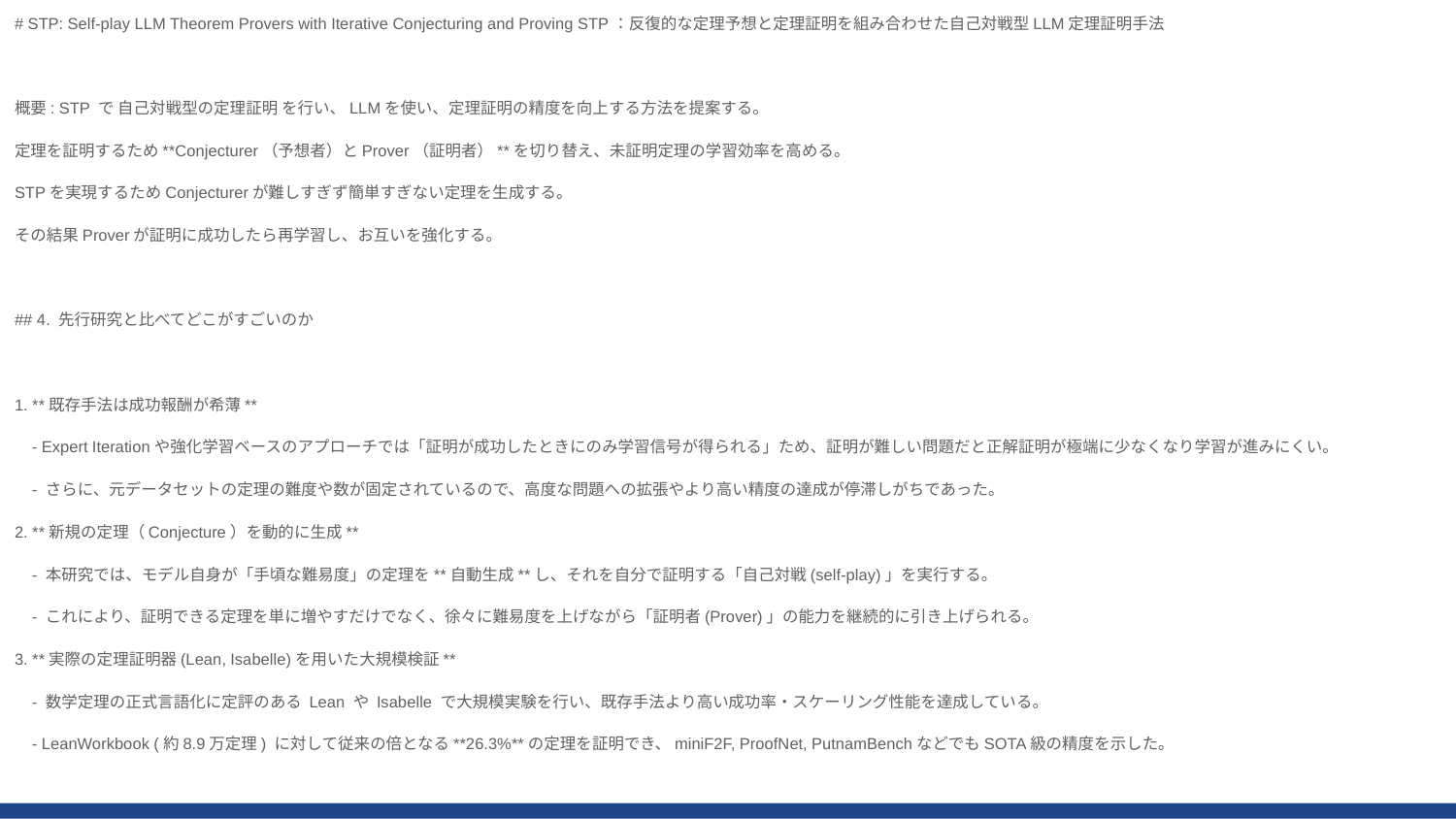

# STP: Self-play LLM Theorem Provers with Iterative Conjecturing and Proving STP：反復的な定理予想と定理証明を組み合わせた自己対戦型LLM定理証明手法

概要: STP で 自己対戦型の定理証明 を行い、LLMを使い、定理証明の精度を向上する方法を提案する。
定理を証明するため**Conjecturer（予想者）とProver（証明者）**を切り替え、未証明定理の学習効率を高める。
STPを実現するためConjecturerが難しすぎず簡単すぎない定理を生成する。
その結果Proverが証明に成功したら再学習し、お互いを強化する。

## 4. 先行研究と比べてどこがすごいのか

1. **既存手法は成功報酬が希薄**
    - Expert Iterationや強化学習ベースのアプローチでは「証明が成功したときにのみ学習信号が得られる」ため、証明が難しい問題だと正解証明が極端に少なくなり学習が進みにくい。
    - さらに、元データセットの定理の難度や数が固定されているので、高度な問題への拡張やより高い精度の達成が停滞しがちであった。
2. **新規の定理（Conjecture）を動的に生成**
    - 本研究では、モデル自身が「手頃な難易度」の定理を**自動生成**し、それを自分で証明する「自己対戦(self-play)」を実行する。
    - これにより、証明できる定理を単に増やすだけでなく、徐々に難易度を上げながら「証明者(Prover)」の能力を継続的に引き上げられる。
3. **実際の定理証明器(Lean, Isabelle)を用いた大規模検証**
    - 数学定理の正式言語化に定評のある Lean や Isabelle で大規模実験を行い、既存手法より高い成功率・スケーリング性能を達成している。
    - LeanWorkbook (約8.9万定理) に対して従来の倍となる**26.3%**の定理を証明でき、miniF2F, ProofNet, PutnamBenchなどでもSOTA級の精度を示した。

---

## 5. 論文で説明している技術・手法の詳細

ここでは、本手法 **STP (Self-play Theorem Prover)** の仕組みを順を追ってできるだけ詳しく解説します。

### 5.1 全体の学習フロー

STP は大きく以下の3ステージで構成されます。

1. **モデル初期化 (Supervised Fine-tuning; SFT)**
    - まずは既存の定理証明ライブラリ（Mathlib など）に含まれる「定理・証明ペア」からなるデータを用い、ベースとなるLLMを微調整（SFT）する。
    - これにより、定理証明の文法・基本手法を学習させ、初期段階で「最低限の証明能力」を身につけさせる。
2. **自己対戦による反復学習 (Self-play Training)**
    - ここで本論文の**中核**となる自己対戦手法が導入される。
    - LLMが2つの役割を担う:
        1. **Conjecturer（予想者）**
            - 既存データセットの定理や既に生成して証明できた定理から一部を取り出し、それらの証明情報などをヒントにして、新しい定理（Conjecture）を生成する。
        2. **Prover（証明者）**
            - 生成されたConjectureや未証明の定理をまとめて入力し、多数回(例: 32回)サンプリングして証明を試みる。
    - Conjecturer は「**0%よりは少し高いが100%には遠い**」成功率の定理を生み出すよう訓練されるため、Prover は新たに解けるギリギリの定理を解く形で能力を伸ばせる。
    - Proverは正しく証明できた実例を再度学習データに加え、Expert Iteration 方式で段階的に性能向上を図る。
3. **最終再学習 (Final Re-training)**
    - 自己対戦で得た大量の「定理（Conjecture含む）-正解証明ペア」をすべて集約し、改めてベースモデルから再学習する。
    - 長期的な学習で生じた忘却や分布変化の影響を抑え、モデルを安定させるためのステージ。

### 5.2 Conjecturer（予想者）の仕組み

自己対戦では、Conjecturer が「**生成する価値のある定理**」を生み出すことが重要です。ここで論文では下記のような工夫がなされています。

1. **入力形式**
    - Conjecturerには「既存の定理 t とその証明 p」、さらに「p 内で使用された補題(lemma)」を与える。

        tt

        pp

        pp

    - するとConjecturerは、これらを手掛かりに「t と関連したが別の新しい定理 c」を生成する。必要に応じてトリビアルな補題を差し込む場合もある。

        tt

        cc

2. **Elegancy Filterによる選別**
    - 生成された Conjecture があまりに複雑すぎたり、簡単すぎて学習効果が薄かったりするのを防ぐため、Elegancy Filter と呼ぶ閾値判定を入れて「程よい長さの証明で解ける目標」を選別する。
    - 選別基準の一例: 「(証明の最短トークン長) / (Conjectureの長さ)」が一定以上の値を持つかなど。
3. **Wasserstein距離による再重み付け**
    - 生成されたConjectureが一部の分野（例: 不等式・代数分野など）に偏ってしまうと学習がモード崩壊を起こすため、既存データセット内の未証明定理分布とのWasserstein距離を最小化する形で分布を調整する。
    - Conjecture集合 X と既存定理集合 Q（一様分布）間の輸送コストを
    W(P,Q)=μmin​x∈X,y∈Q∑​μ(x,y)d(x,y)
    で定義し、ここで d(x,y) はConjectureと定理の埋め込み類似度（負のコサイン類似度など）に基づく距離。

        XX

        QQ

        W(P,Q)=min⁡μ∑x∈X,y∈Qμ(x,y) d(x,y) W(P, Q) = \min_\mu \sum_{x \in X, y \in Q} \mu(x,y) \, d(x,y)

        d(x,y)d(x,y)

    - これにより「分野の多様性を保ちつつ、難易度もほどよいConjectureの分布」ができあがるように、Conjecturerの学習データを整形する。
4. **Conjecturerの報酬設計**
    - Conjecturerへの学習信号は、Proverが何回中何回証明に成功したか(サンプリング成功率)を指標とする。
    - Pass率 P^(c) が 0<P^(c)≤1/4 程度となるConjectureを「ちょうどよい難易度」として採用し、ConjecturerはそういうConjectureを出力するよう微調整される。

        P^(c)\hat{P}(c)

        0<P^(c)≤1/40 < \hat{P}(c) \leq 1/4

### 5.3 Prover（証明者）の仕組み

1. **Expert Iteration型の再学習**
    - Proverは Conjectureおよび未証明定理に対し、例えば各問題について 32回 など複数回の生成を試し、それぞれLLMが証明を書き下す。
    - 成功した証明（実際に定理証明器LeanやIsabelleで自動検証に通った証明）のみを学習データに追加し、モデルを再度学習させる（RL的フレームワーク）。
    - 試行ごとに正解証明が得られる確率自体は低くとも、量的にサンプリングを重ねれば、ある程度は正解例が蓄積されていく。
2. **Sparse Reward問題の緩和**
    - 通常のExpert Iterationでは、未証明定理が非常に難しい場合、証明が失敗に終わる頻度が高すぎて成功例がほぼ得られず学習が進まなくなる。
    - 本研究では「Conjecturerがちょうどいい難易度のConjectureを補充」するため、Proverが学習するための正解例が比較的多く得られ、Sparse Rewardを緩和できる。
3. **学習効率の向上**
    - 既存データセットだけに頼っていた場合よりも、Conjecturerの生成した追加定理が膨大な「成功証明ペア」をもたらし、Proverがより高速かつ継続的に性能を伸ばせる。

### 5.4 最終再学習 (Final Re-training)

1. **モデルが「忘れる」問題への対策**
    - 長期の自己対戦学習中に、初期の簡単な証明を含む知識を失うおそれがある。
    - そこで、ある程度の反復を終えた段階で、ベースモデルに戻って再度すべての正解証明をまとめて学習し直し、安定させる。
2. **反復的な再学習 (Periodic Refresh)**
    - 実装上はさらに、定期的に同様の再学習を繰り返し行いながら、自己対戦学習を再スタートさせる方法も取っている。
    - こうすることで、初期ステージの証明や様々な技法を忘れにくくなる。

---

## 6. 使用用途

1. **数学定理の自動証明・発見支援**
    - 研究者が扱うような難問定理の自動証明を補助し、研究効率を高める。
    - さらに、新しい定理（Conjecture）を自動生成し、その正しさを自動検証するプロセスを介して、将来的には未知の数理的発見につながる可能性がある。
2. **教育応用（演習問題の自動生成など）**
    - 教育用の演習問題の自動生成と解答例の提示が可能になれば、多様なレベルに対応した問題集を容易に作成できる。
    - 数理教育の現場での教材整備・実習環境拡充に寄与すると期待される。
3. **形式的検証の推進**
    - ソフトウェアやハードウェアの形式的検証にも応用可能。
    - 大規模システムにおける証明付き安全性保証などにも拡張応用が考えられる。

---

## 7. 数式の詳細説明（順番にすべて）

論文内で特に重要な数式・用語を、できる限り順序立てて列挙し、解説します。

### 7.1 エンピリカルパス率（Empirical Pass Rate）

P^(c)  =  #{証明が成功したサンプリング}#{総サンプリング回数} \hat{P}(c) \;=\; \frac{\#\{\text{証明が成功したサンプリング}\}}{\#\{\text{総サンプリング回数}\}}

P^(c)=#{総サンプリング回数}#{証明が成功したサンプリング}​

- あるConjecture cに対して、Proverが複数回生成(例:32回)を試行したうち、何回成功証明を得られたかを表す**成功率**。

    cc

- これを**Conjecturerの報酬**設計に用い、0<P^(c)≤1/4など「難しすぎず簡単すぎない」定理を優先的に選別する。

    0<P^(c)≤1/4 0 < \hat{P}(c) \leq 1/4

### 7.2 Elegancy Filter（エレガンス評価）

E(c)  =  min⁡{証明長}conjectureの文字数またはトークン数 E(c) \;=\; \frac{ \min\{\text{証明長}\} }{ \text{conjectureの文字数またはトークン数} }

E(c)=conjectureの文字数またはトークン数min{証明長}​

- Conjecture cの複数の成功証明のうち、最短のものの長さを、そのConjecture文自体の長さで割った値などで定義される。

    cc

- 論文では最小値(あるいは別の基準)が20%分位以下のものを「Elegancyが低い」としてフィルタリングし、複雑すぎる定理・証明を排除している。

### 7.3 Wasserstein距離

W(P,Q)  =  min⁡μ∑x∈supp(P), y∈supp(Q)μ(x,y) d(x,y) W(P, Q)
\;=\; \min_{\mu} \sum_{x \in \mathrm{supp}(P),\, y \in \mathrm{supp}(Q)} \mu(x, y) \, d(x,y)

W(P,Q)=μmin​x∈supp(P),y∈supp(Q)∑​μ(x,y)d(x,y)

被写体:

- PPP: 生成されたConjecture全体の分布
- QQQ: 既存のデータセット内の**未証明定理**に関する一様分布
- μ(x,y)\mu(x,y)μ(x,y): x と y の間をどれだけ「輸送」するかを表す変数

    xx

    yy

- d(x,y)d(x,y)d(x,y): Conjecture x と定理 y の埋め込みに基づく距離（ここでは負のコサイン類似度などを用いる）

    xx

    yy

これにより「Conjecturerが生成するConjectureの分布 PPP」を「既存定理分布 QQQ」に近づける（話題バランスが保たれ、多分野にわたって学習する）ように制御する。

### 7.4 Expert Iterationの学習更新

**Prover**の学習では、成功証明のみを集めて次ステップで再学習する。これは強化学習的にみれば

θ  ←  θ−η ∇θ(L(θ;正解証明データ)) \theta \;\leftarrow\; \theta - \eta \, \nabla_{\theta} \bigl(\mathcal{L}(\theta; \text{正解証明データ})\bigr)

θ←θ−η∇θ​(L(θ;正解証明データ))

という形で微調整される（θ\thetaθはモデルパラメータ、η\etaηは学習率）。正解証明が得られたら損失を下げ、失敗例は学習対象に加わらないためSparse Reward問題が生じる。

### 7.5 再学習 (Re-training)

- 自己対戦で蓄積した大規模な「(定理, 証明)」ペアをすべて再収集し、ベースモデルに対して再度
θbase​←θbase​−η∇θbase​​(L(θbase​;DSTP​))
を行う。

    θbase  ←  θbase−η ∇θbase(L(θbase;DSTP)) \theta_{\text{base}} \;\leftarrow\; \theta_{\text{base}} - \eta \, \nabla_{\theta_{\text{base}}}
    \bigl(\mathcal{L}(\theta_{\text{base}}; \mathcal{D}_{\text{STP}})\bigr)

- ここで DSTP​ は自己対戦で証明に成功した新旧の定理証明ペアすべてを指す。

    DSTP\mathcal{D}_{\text{STP}}

---

## 8. 次に読むべき論文（添付PDFに挙げられているもの）

- **AlphaProof (2024)**

    大規模数理データによる強化学習で、国際数学オリンピックレベルの問題を解く手法を報告。STPと同様に大規模データでの数理能力向上を目指す。

- **DeepSeek-Prover (Xin et al., 2024)**

    大規模生成データを用いた自動定理証明フレームワーク。Expert Iterationと同様にRLベースで最適化を行い、高性能な証明者を構築。

- **InternLM2.5-StepProver (Wu et al., 2024)**

    単一ステップごとに証明書き下しを行い、ベストファーストサーチやMCTSを組み合わせたアプローチ。STPのような「全体を一度に生成する（whole-proof generation）」手法とは別路線だが、統合の可能性あり。

- **その他**:
    - [Polu et al., 2022], [Yang et al., 2024b], [Lin et al., 2024] など、ステップ検索やヒント予測など別の探索方法との融合例がある。
    - 全般に「自己生成データ（Conjecture生成）」や「価値関数LLMによる木探索」を組み合わせる研究が増えている。

---

## 9. まとめ

- **STP** は、定理証明用LLMに**自己対戦**の仕組みを導入した革新的手法で、**Conjecturer** と **Prover** を同時に育成するという新しいカリキュラム学習の形を示しました。
- 結果として、既存データセット（LeanWorkbookなど）上で従来手法に比べて大幅に高い成功率を実現し、miniF2F、ProofNet、PutnamBenchにおいても**SOTA級**の性能を記録しています。
- **新しい定理（Conjecture）を自動生成**してそれを解く自己完結型の仕組みは、今後さらに高度な数理研究支援や教育、ソフトウェア検証など広範な応用が期待されます。